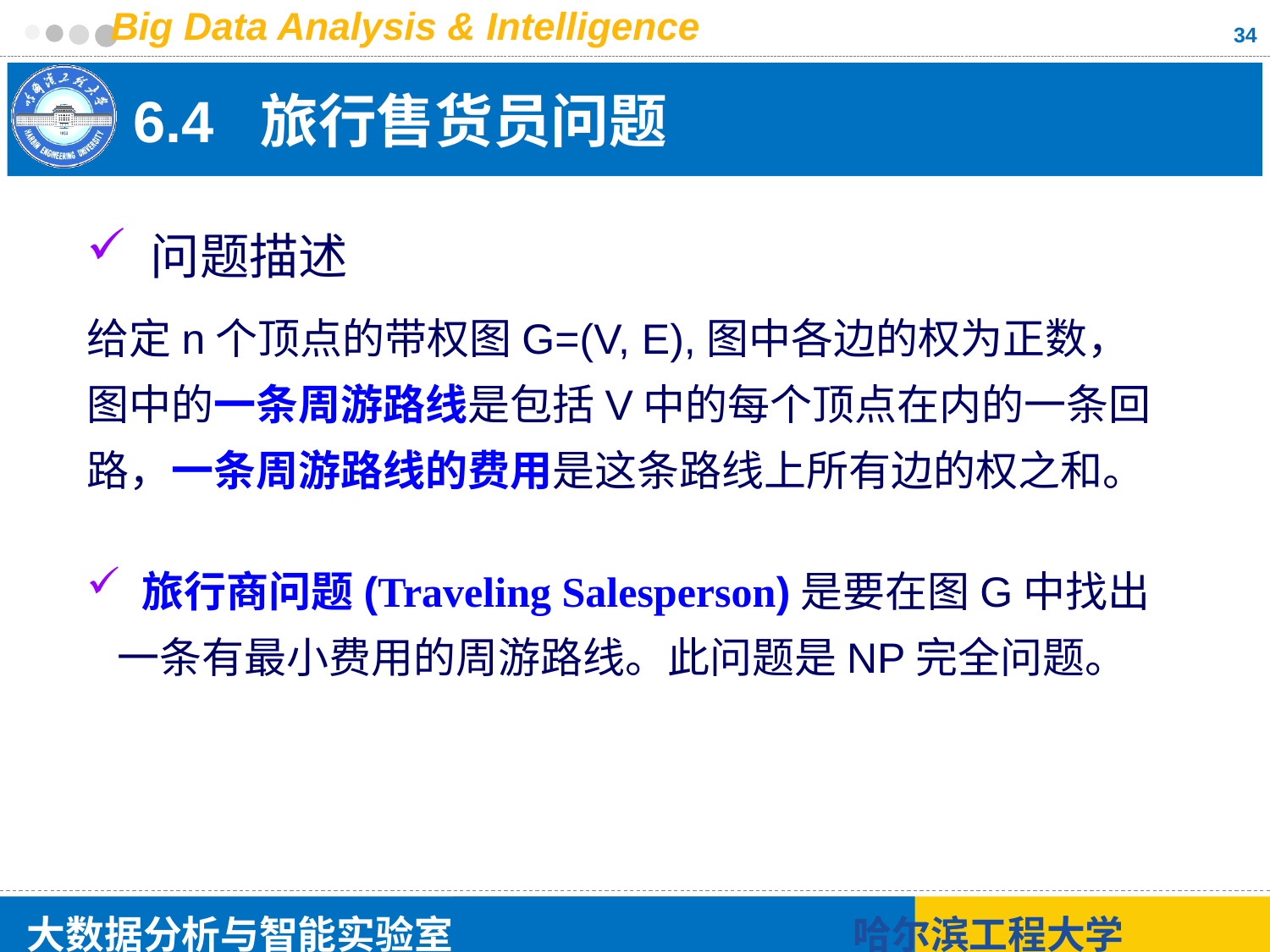

34
# 6.4  旅行售货员问题
 问题描述
给定n个顶点的带权图G=(V, E),图中各边的权为正数，图中的一条周游路线是包括V中的每个顶点在内的一条回路，一条周游路线的费用是这条路线上所有边的权之和。
 旅行商问题(Traveling Salesperson)是要在图G中找出一条有最小费用的周游路线。此问题是NP完全问题。